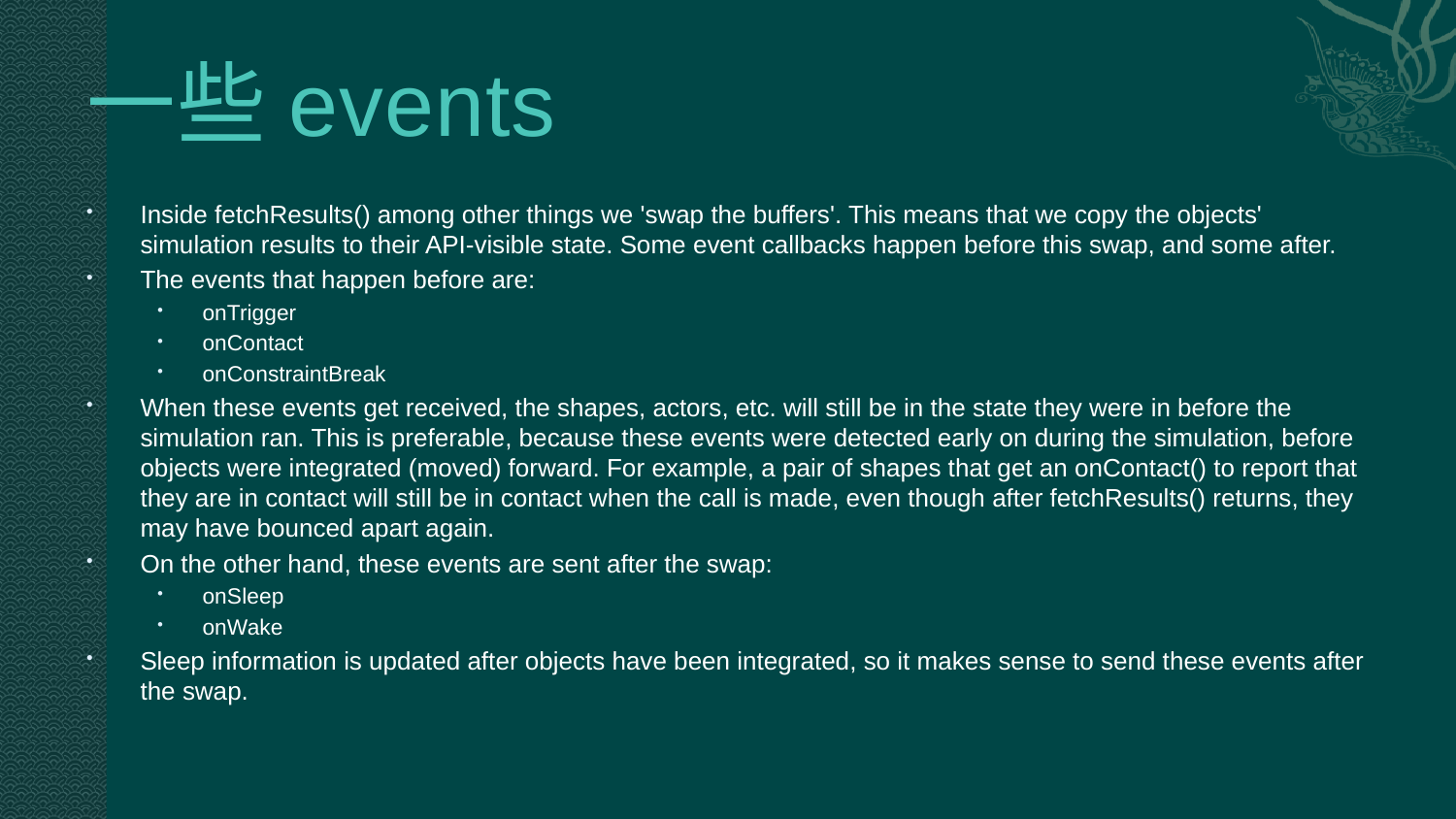

# 一些events
Inside fetchResults() among other things we 'swap the buffers'. This means that we copy the objects' simulation results to their API-visible state. Some event callbacks happen before this swap, and some after.
The events that happen before are:
onTrigger
onContact
onConstraintBreak
When these events get received, the shapes, actors, etc. will still be in the state they were in before the simulation ran. This is preferable, because these events were detected early on during the simulation, before objects were integrated (moved) forward. For example, a pair of shapes that get an onContact() to report that they are in contact will still be in contact when the call is made, even though after fetchResults() returns, they may have bounced apart again.
On the other hand, these events are sent after the swap:
onSleep
onWake
Sleep information is updated after objects have been integrated, so it makes sense to send these events after the swap.